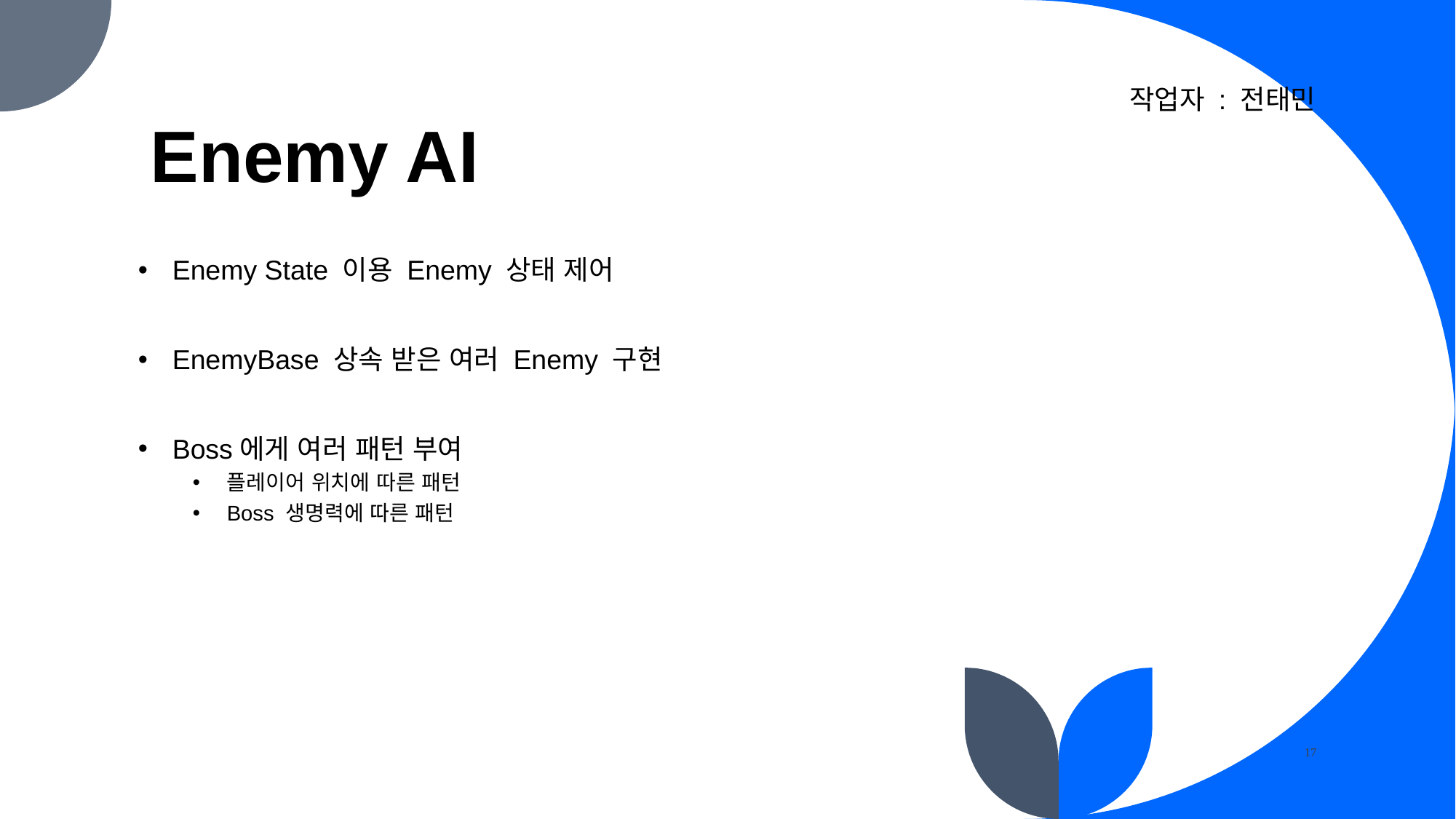

# Enemy AI
작업자 : 전태민
Enemy State 이용 Enemy 상태 제어

EnemyBase 상속 받은 여러 Enemy 구현

Boss에게 여러 패턴 부여
플레이어 위치에 따른 패턴
Boss 생명력에 따른 패턴
17